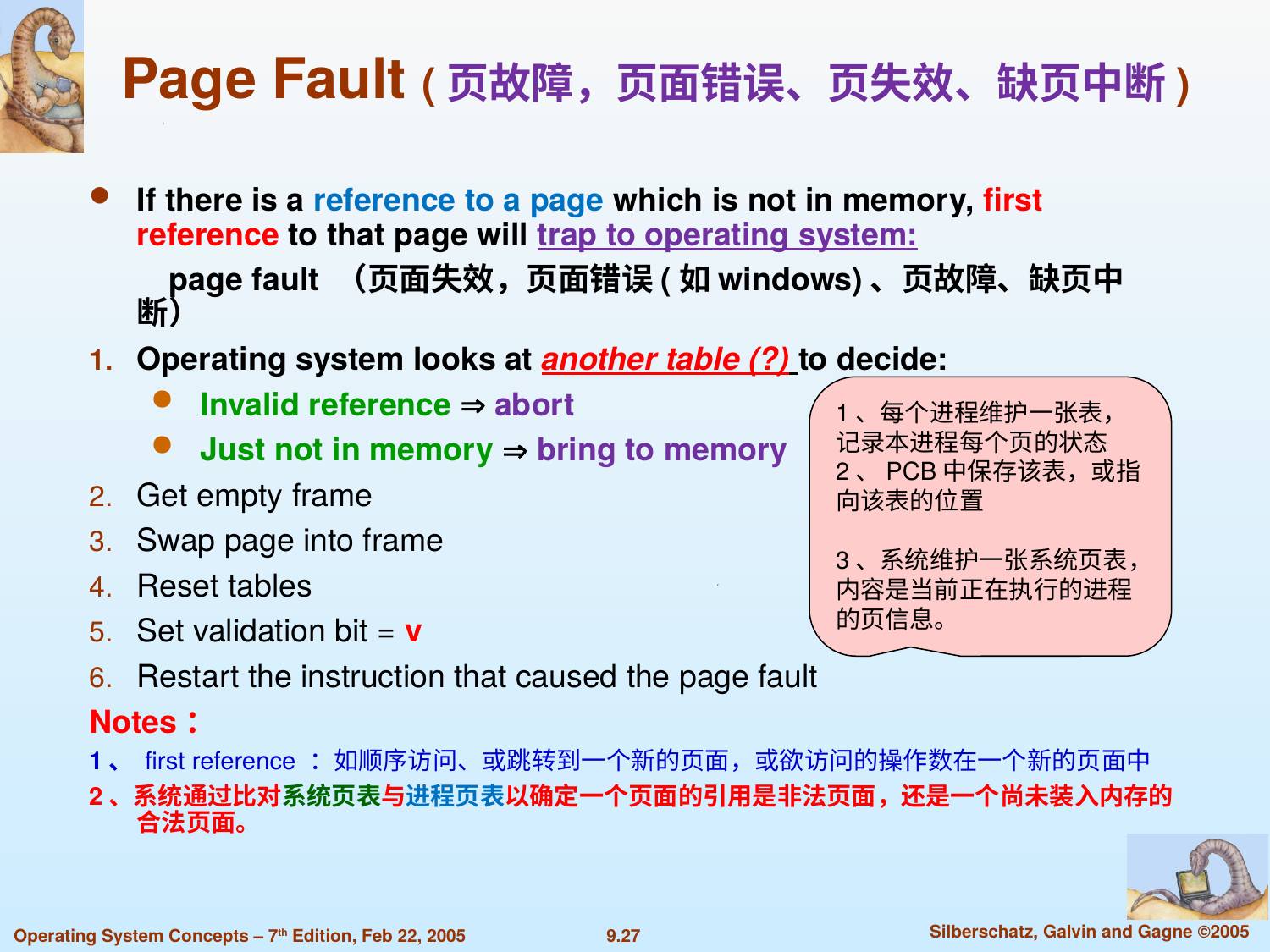

Page Fault (页故障，页面错误、页失效、缺页中断)
If there is a reference to a page which is not in memory, first reference to that page will trap to operating system:
         page fault （页面失效，页面错误(如windows)、页故障、缺页中断）
Operating system looks at another table (?) to decide:
Invalid reference ⇒ abort
Just not in memory ⇒ bring to memory
Get empty frame
Swap page into frame
Reset tables
Set validation bit = v
Restart the instruction that caused the page fault
Notes：
1、 first reference ：如顺序访问、或跳转到一个新的页面，或欲访问的操作数在一个新的页面中
2、系统通过比对系统页表与进程页表以确定一个页面的引用是非法页面，还是一个尚未装入内存的合法页面。
1、每个进程维护一张表，记录本进程每个页的状态
2、PCB中保存该表，或指向该表的位置

3、系统维护一张系统页表，内容是当前正在执行的进程的页信息。